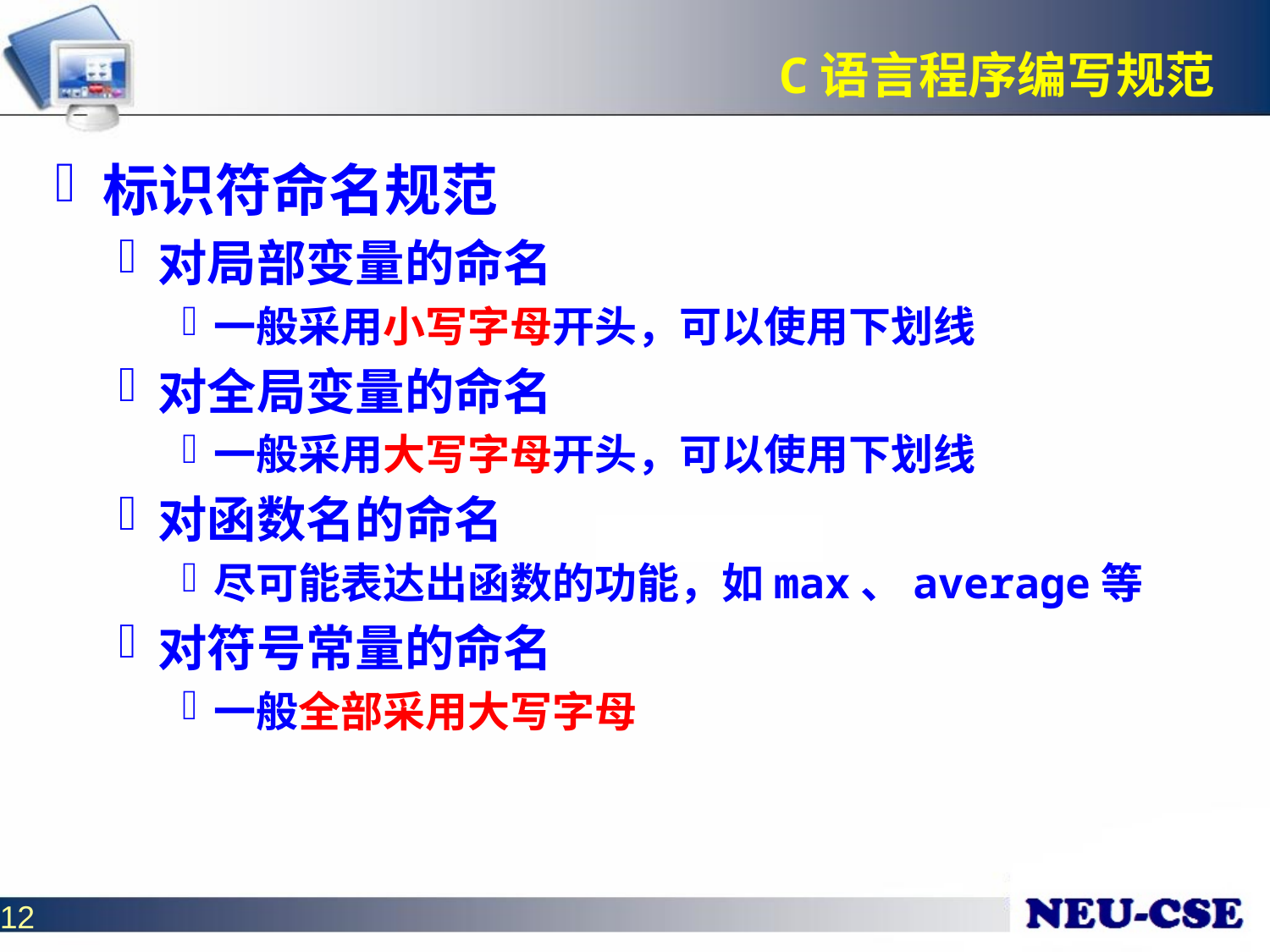

# C语言程序编写规范
标识符命名规范
对局部变量的命名
一般采用小写字母开头，可以使用下划线
对全局变量的命名
一般采用大写字母开头，可以使用下划线
对函数名的命名
尽可能表达出函数的功能，如max、average等
对符号常量的命名
一般全部采用大写字母